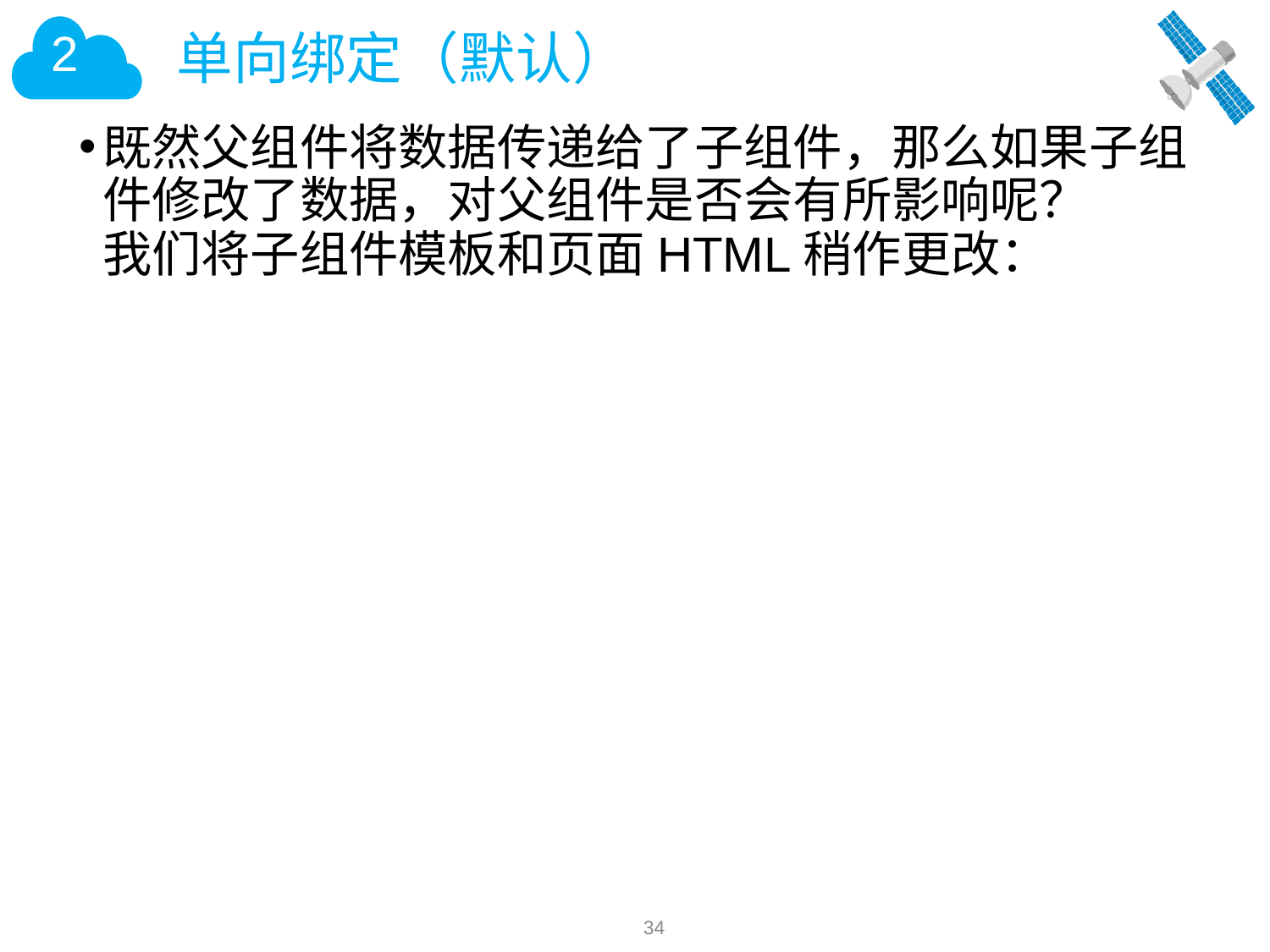

# 单向绑定（默认）
既然父组件将数据传递给了子组件，那么如果子组件修改了数据，对父组件是否会有所影响呢？
我们将子组件模板和页面HTML稍作更改：

34